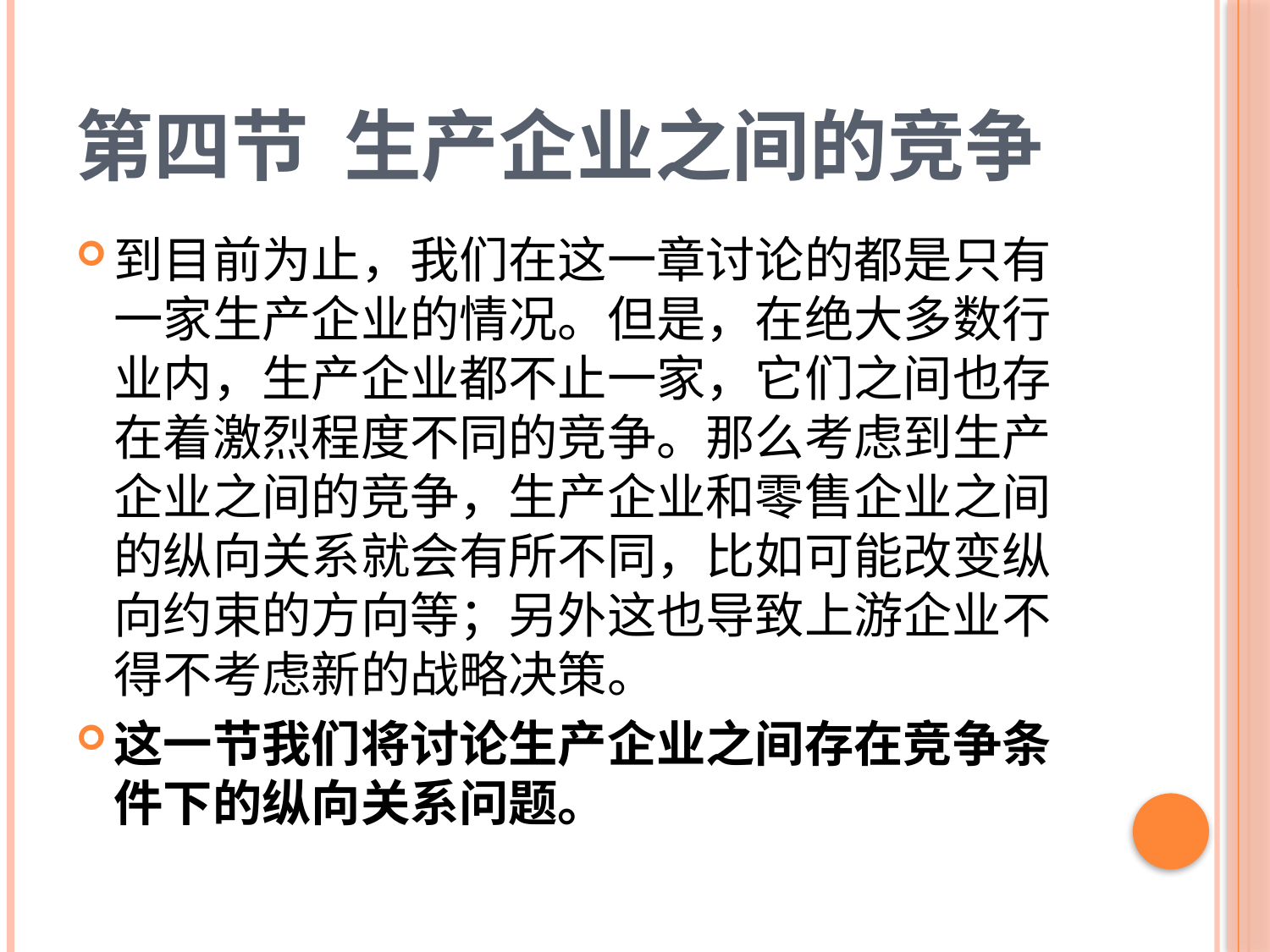

# 第四节  生产企业之间的竞争
到目前为止，我们在这一章讨论的都是只有一家生产企业的情况。但是，在绝大多数行业内，生产企业都不止一家，它们之间也存在着激烈程度不同的竞争。那么考虑到生产企业之间的竞争，生产企业和零售企业之间的纵向关系就会有所不同，比如可能改变纵向约束的方向等；另外这也导致上游企业不得不考虑新的战略决策。
这一节我们将讨论生产企业之间存在竞争条件下的纵向关系问题。